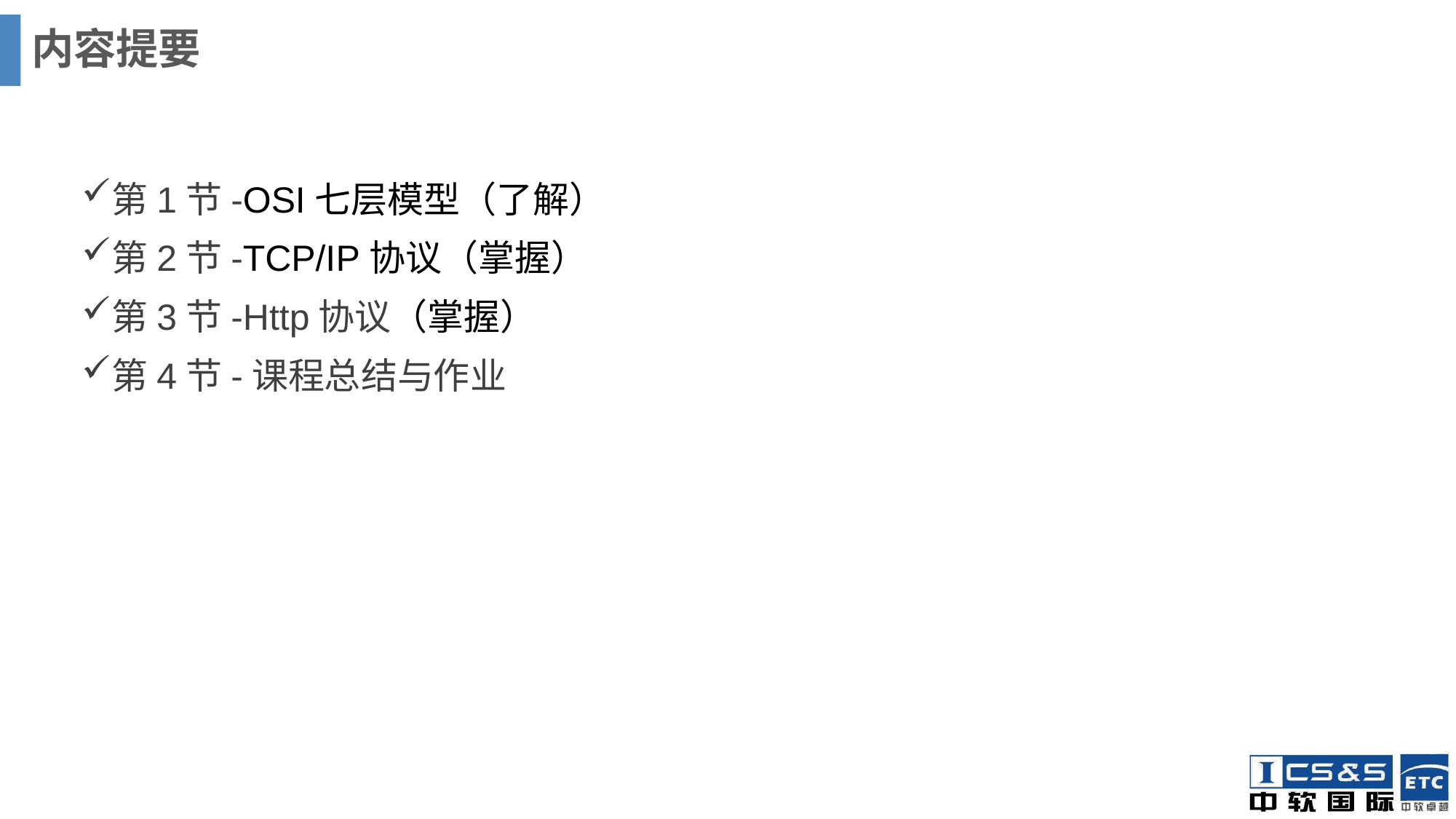

# 内容提要
第1节-OSI七层模型（了解）
第2节-TCP/IP协议（掌握）
第3节-Http协议（掌握）
第4节-课程总结与作业